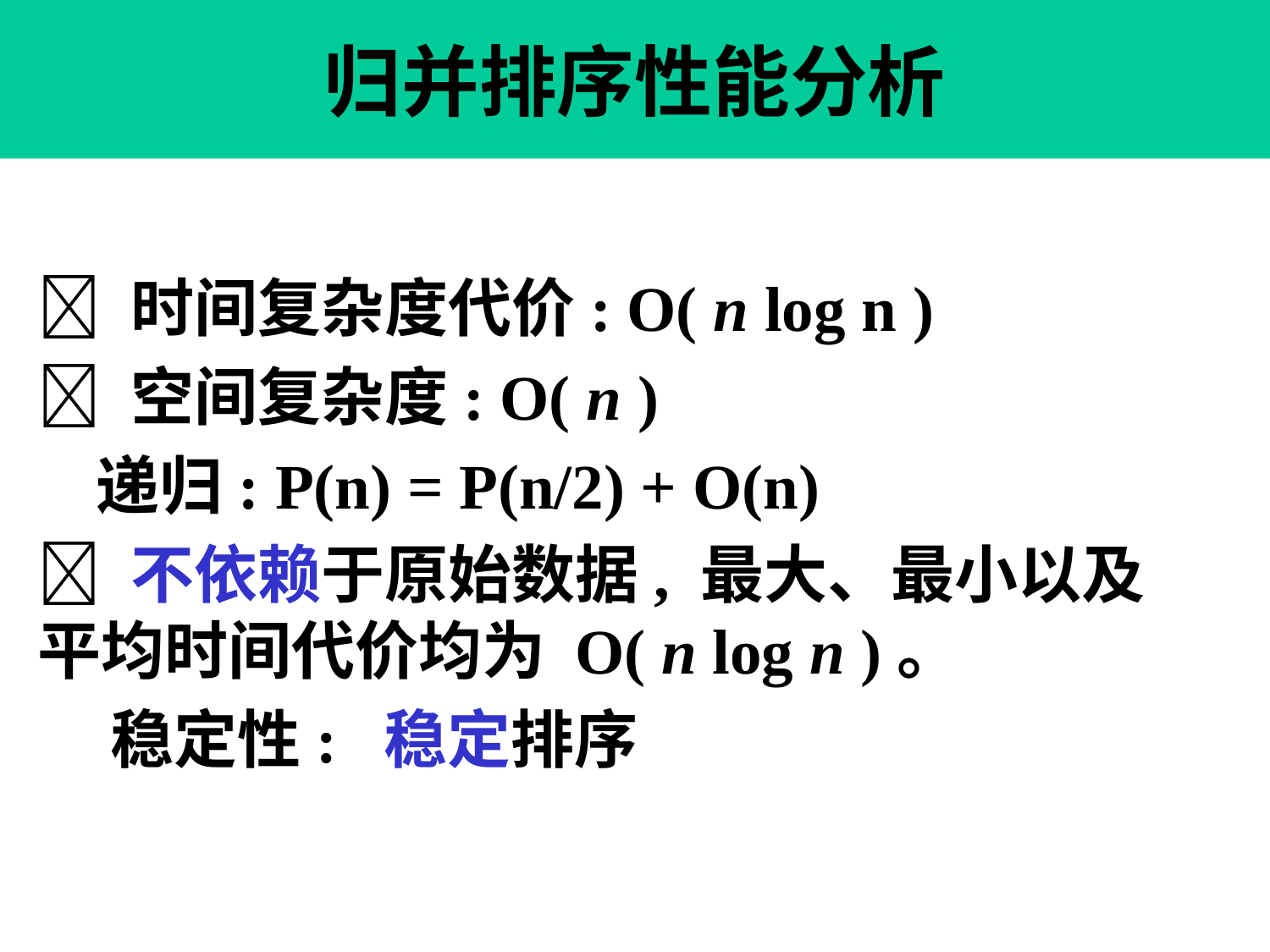

归并排序性能分析
• 时间复杂度代价: O( n log n )
• 空间复杂度: O( n )
   递归: P(n) = P(n/2) + O(n)
• 不依赖于原始数据, 最大、最小以及平均时间代价均为 O( n log n )。
    稳定性:  稳定排序